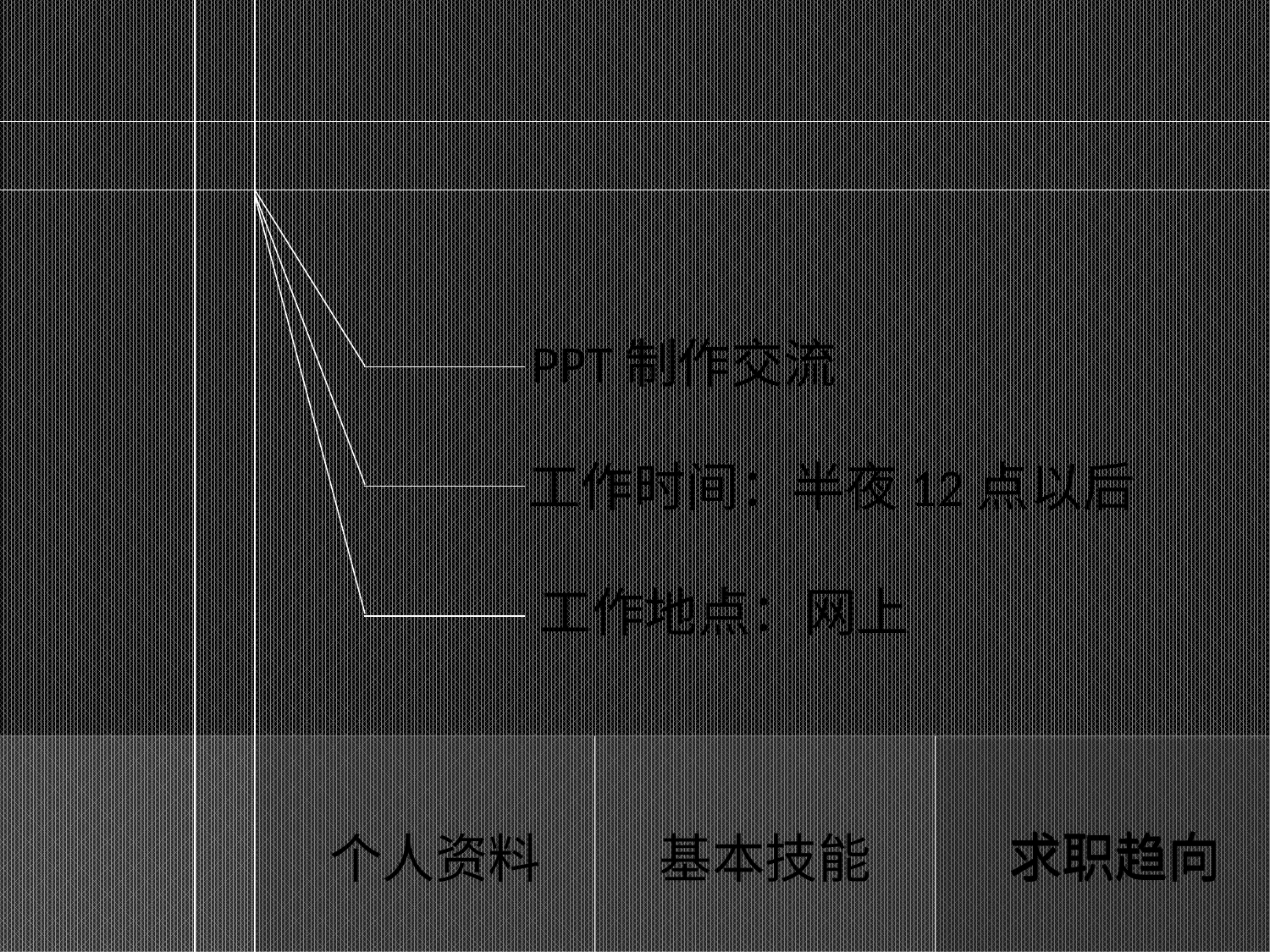

PPT制作交流
工作时间：半夜12点以后
工作地点：网上

求职趋向
求职趋向
个人资料
基本技能